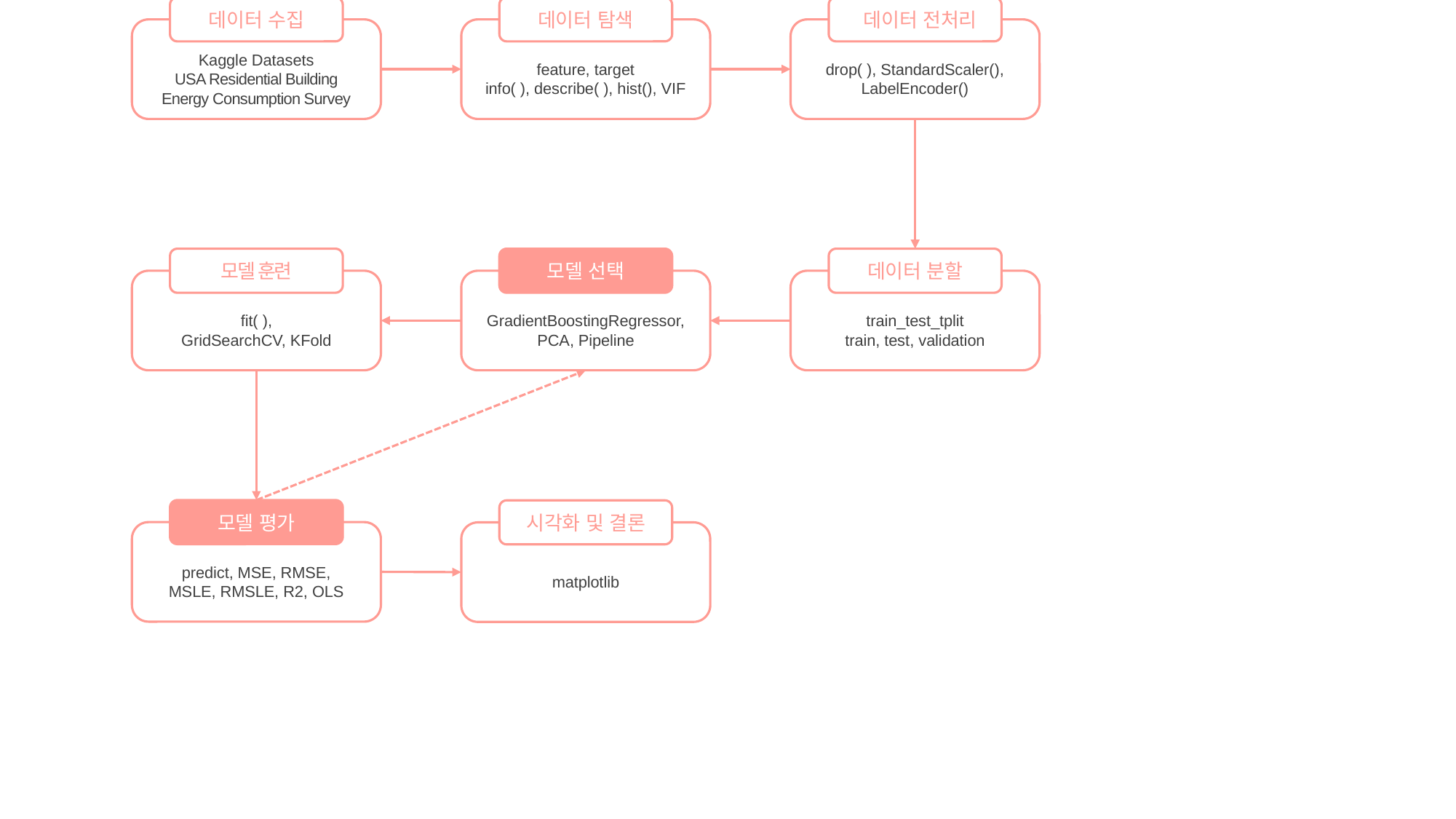

데이터 수집

Kaggle Datasets
USA Residential Building
Energy Consumption Survey
데이터 탐색

feature, target
info( ), describe( ), hist(), VIF
 데이터 전처리

drop( ), StandardScaler(),
LabelEncoder()
모델 훈련

fit( ),
GridSearchCV, KFold
모델 선택

GradientBoostingRegressor,
PCA, Pipeline
데이터 분할

train_test_tplit
train, test, validation
모델 평가

predict, MSE, RMSE,
MSLE, RMSLE, R2, OLS
시각화 및 결론

matplotlib